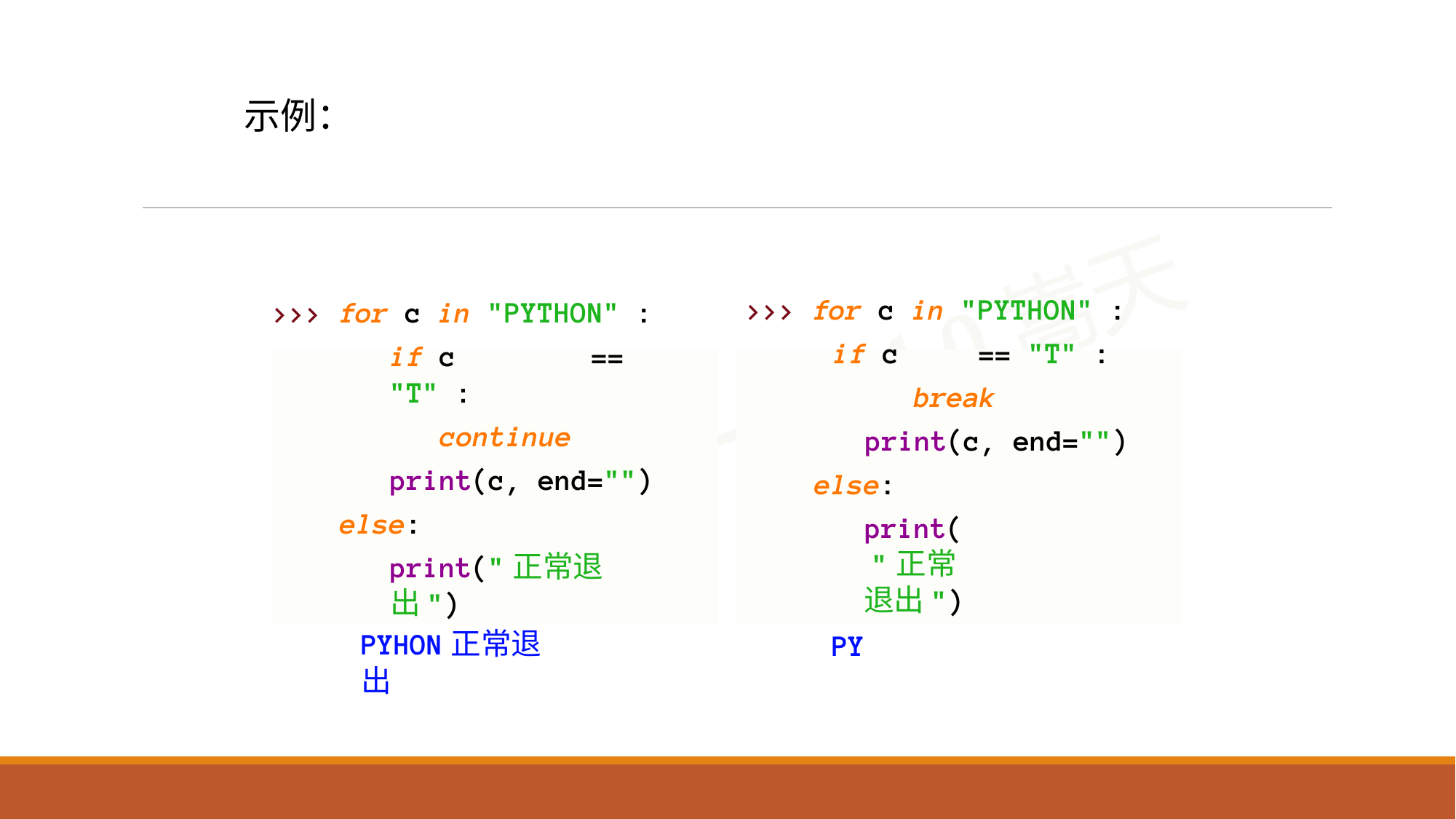

示例：

>>> for c in "PYTHON" :
if c	== "T" :
break
print(c, end="")
else:
print("正常退出")
>>> for c in "PYTHON" :
if c	== "T" :
continue
print(c, end="")
else:
print("正常退出")

PYHON正常退出
PY